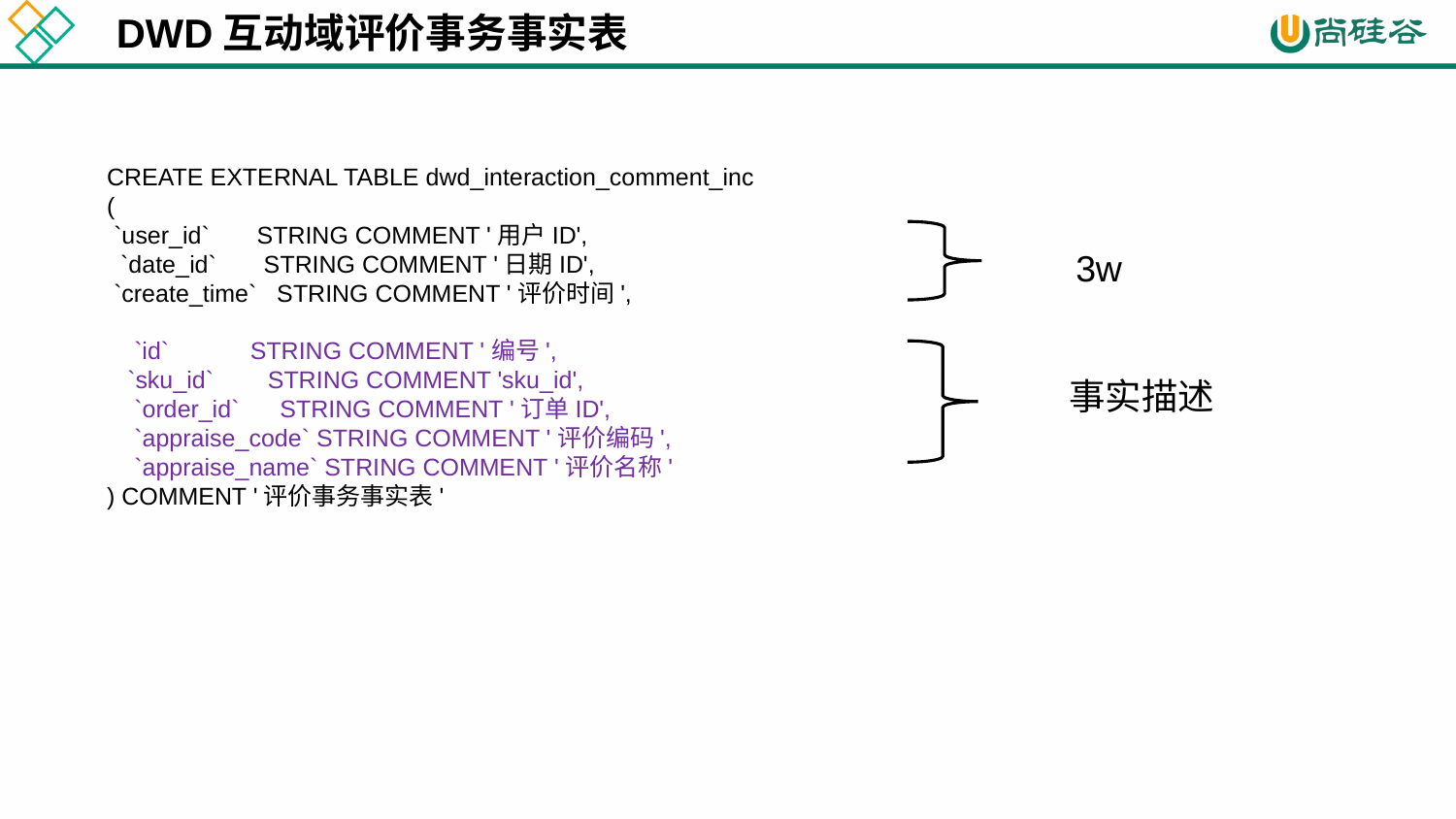

DWD互动域评价事务事实表
CREATE EXTERNAL TABLE dwd_interaction_comment_inc
(
 `user_id`       STRING COMMENT '用户ID',
  `date_id`       STRING COMMENT '日期ID',
 `create_time`   STRING COMMENT '评价时间',

    `id`            STRING COMMENT '编号',
   `sku_id`        STRING COMMENT 'sku_id',
    `order_id`      STRING COMMENT '订单ID',
    `appraise_code` STRING COMMENT '评价编码',
    `appraise_name` STRING COMMENT '评价名称'
) COMMENT '评价事务事实表'

3w

事实描述